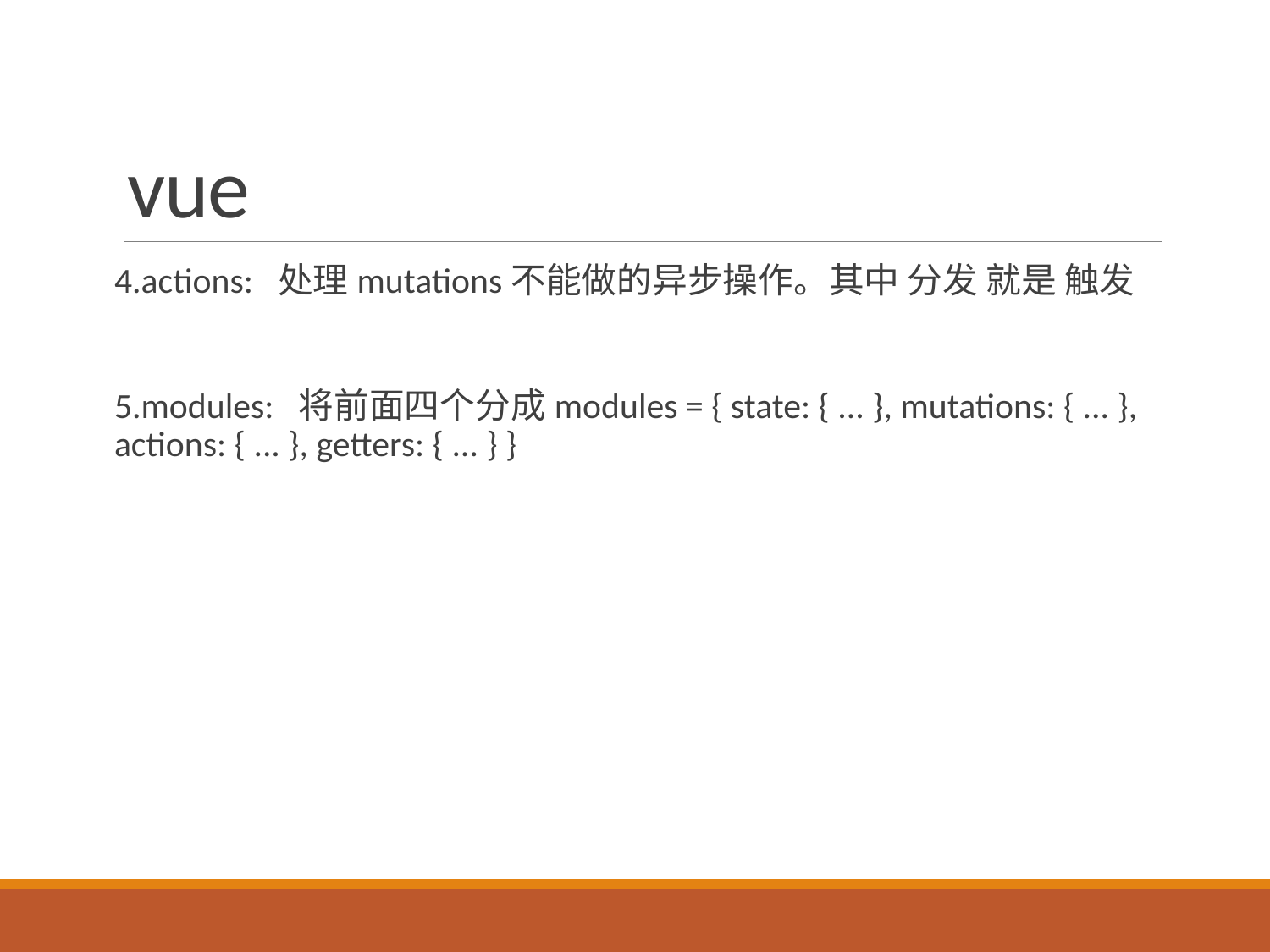

# vue
4.actions:  处理mutations不能做的异步操作。其中 分发 就是 触发

5.modules:  将前面四个分成modules = { state: { ... }, mutations: { ... }, actions: { ... }, getters: { ... } }